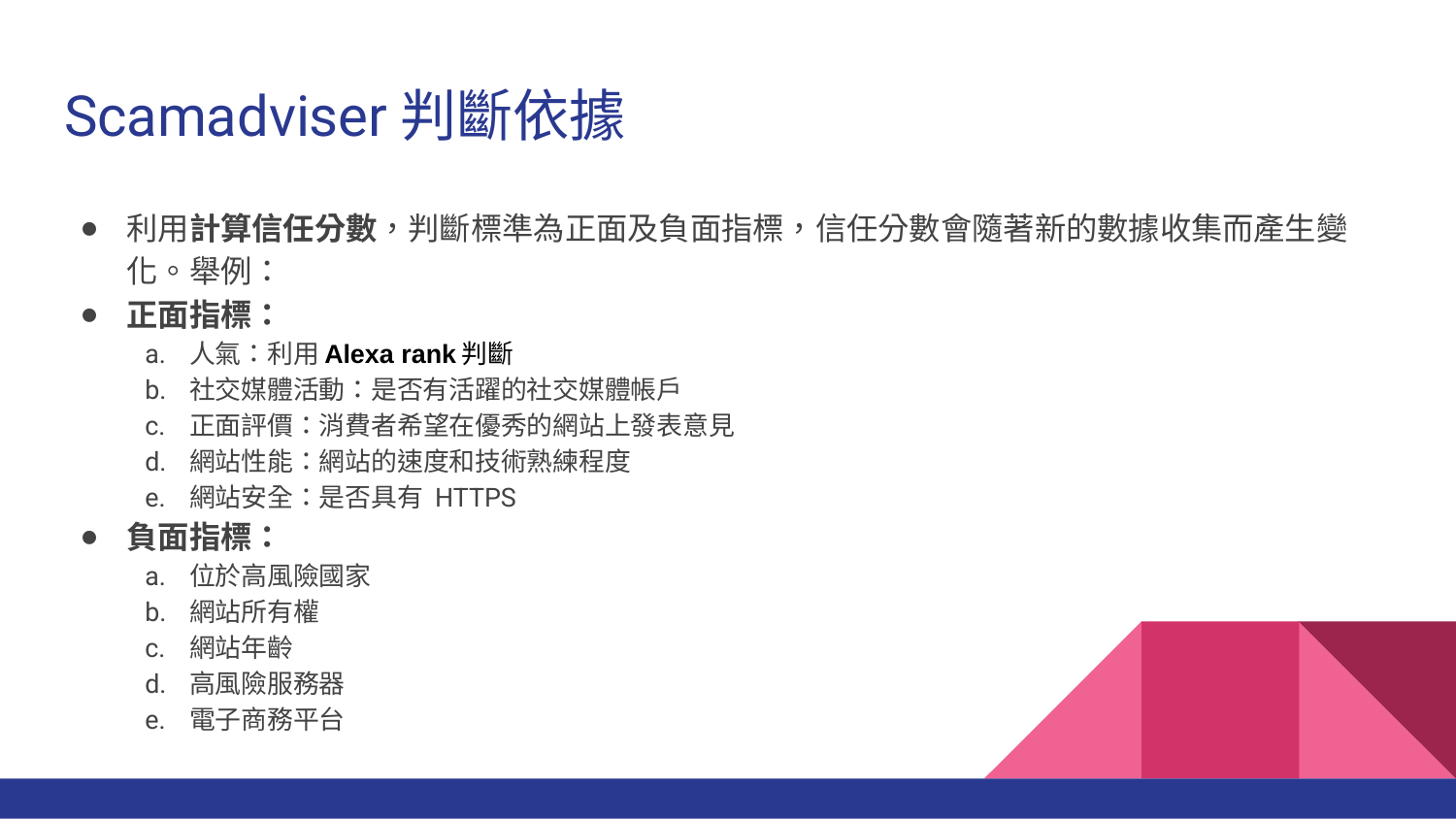

# Scamadviser判斷依據
利用計算信任分數，判斷標準為正面及負面指標，信任分數會隨著新的數據收集而產生變化。舉例：
正面指標：
人氣：利用Alexa rank判斷
社交媒體活動：是否有活躍的社交媒體帳戶
正面評價：消費者希望在優秀的網站上發表意見
網站性能：網站的速度和技術熟練程度
網站安全：是否具有 HTTPS
負面指標：
位於高風險國家
網站所有權
網站年齡
高風險服務器
電子商務平台